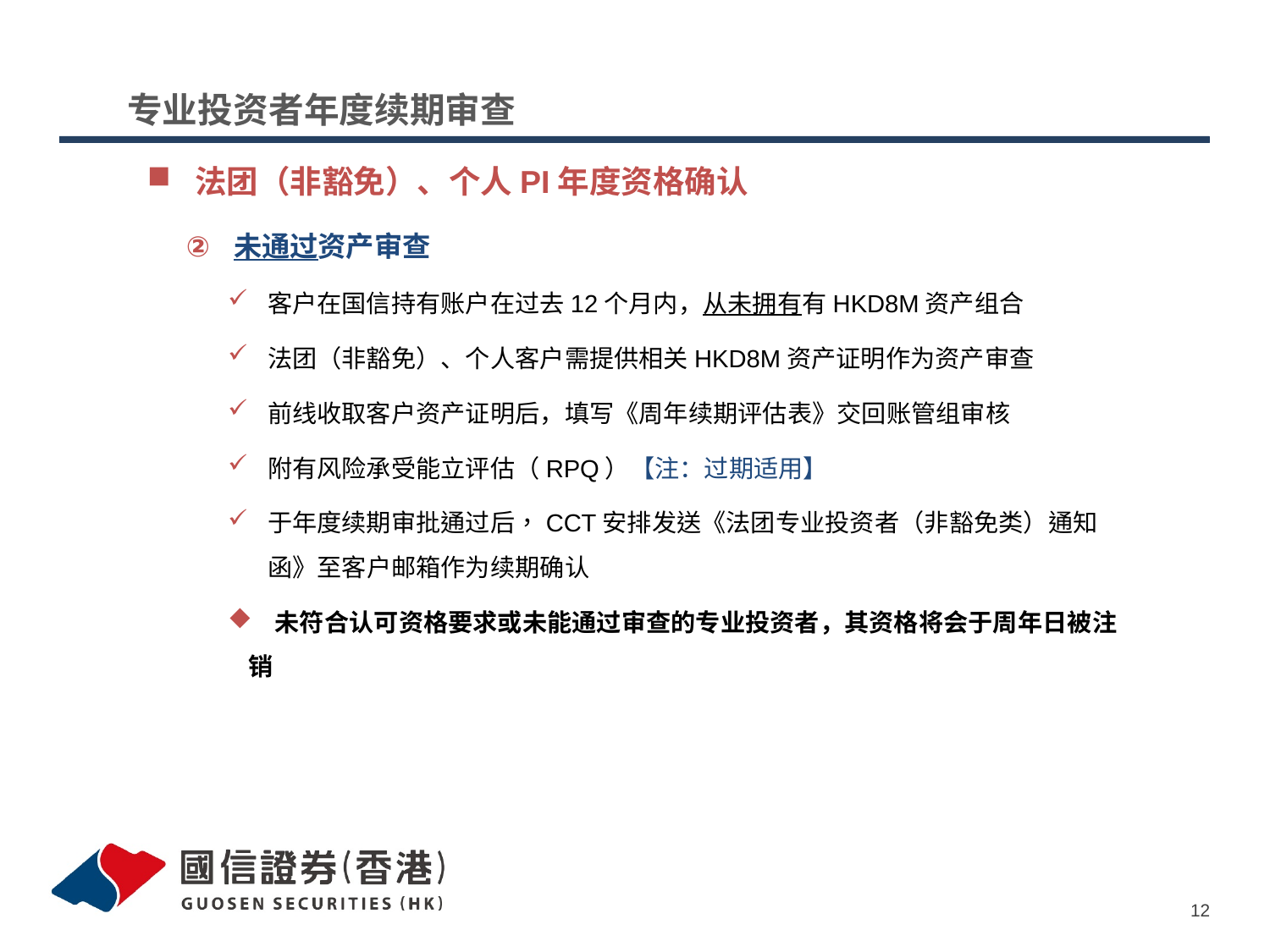

# 专业投资者年度续期审查
法团（非豁免）、个人PI年度资格确认
未通过资产审查
客户在国信持有账户在过去12个月内，从未拥有有HKD8M资产组合
法团（非豁免）、个人客户需提供相关HKD8M资产证明作为资产审查
前线收取客户资产证明后，填写《周年续期评估表》交回账管组审核
附有风险承受能立评估（RPQ）【注：过期适用】
于年度续期审批通过后，CCT安排发送《法团专业投资者（非豁免类）通知函》至客户邮箱作为续期确认
   未符合认可资格要求或未能通过审查的专业投资者，其资格将会于周年日被注销